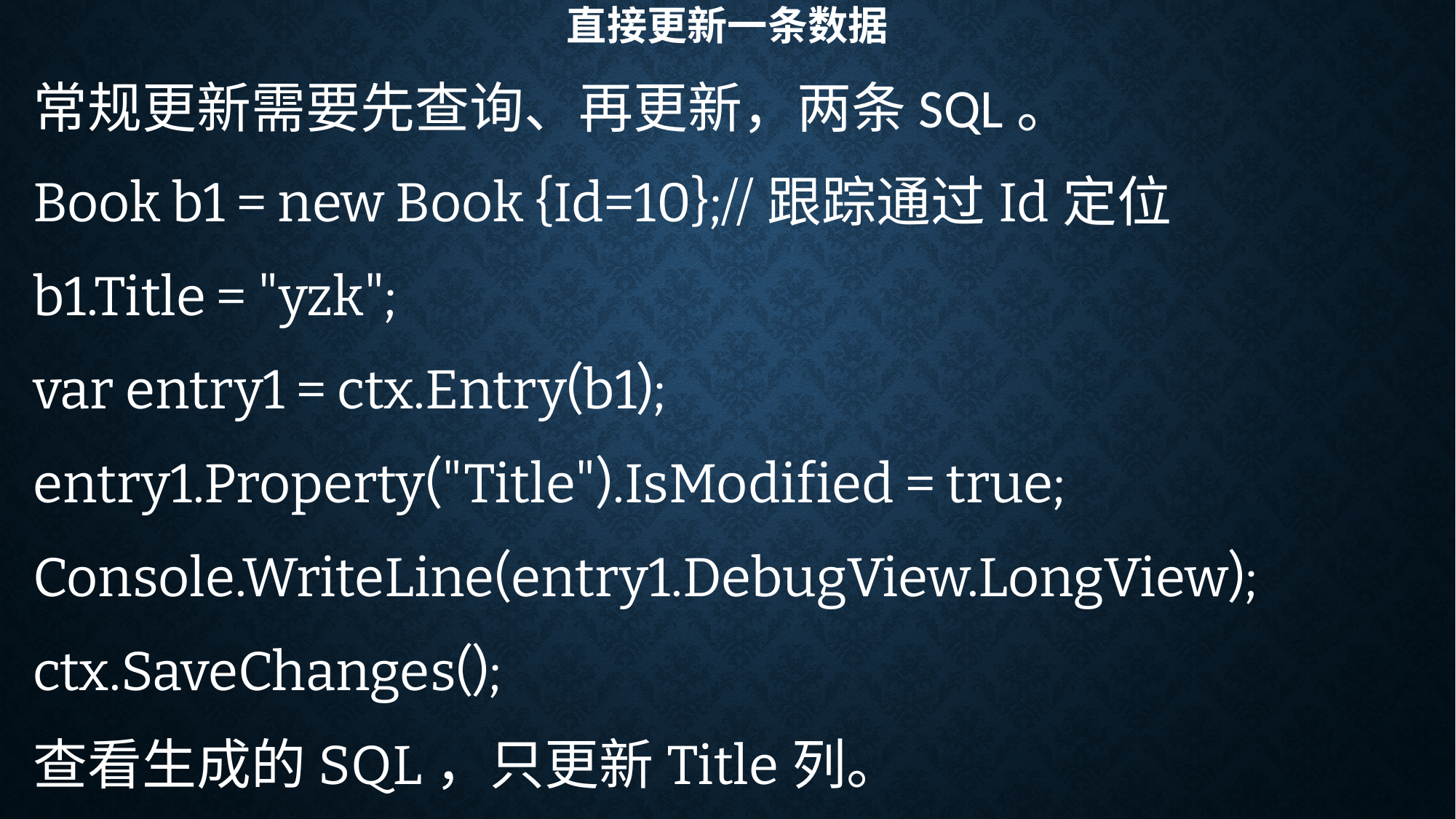

# 直接更新一条数据
常规更新需要先查询、再更新，两条SQL。
Book b1 = new Book {Id=10};//跟踪通过Id定位
b1.Title = "yzk";
var entry1 = ctx.Entry(b1);
entry1.Property("Title").IsModified = true;
Console.WriteLine(entry1.DebugView.LongView);
ctx.SaveChanges();
查看生成的SQL，只更新Title列。